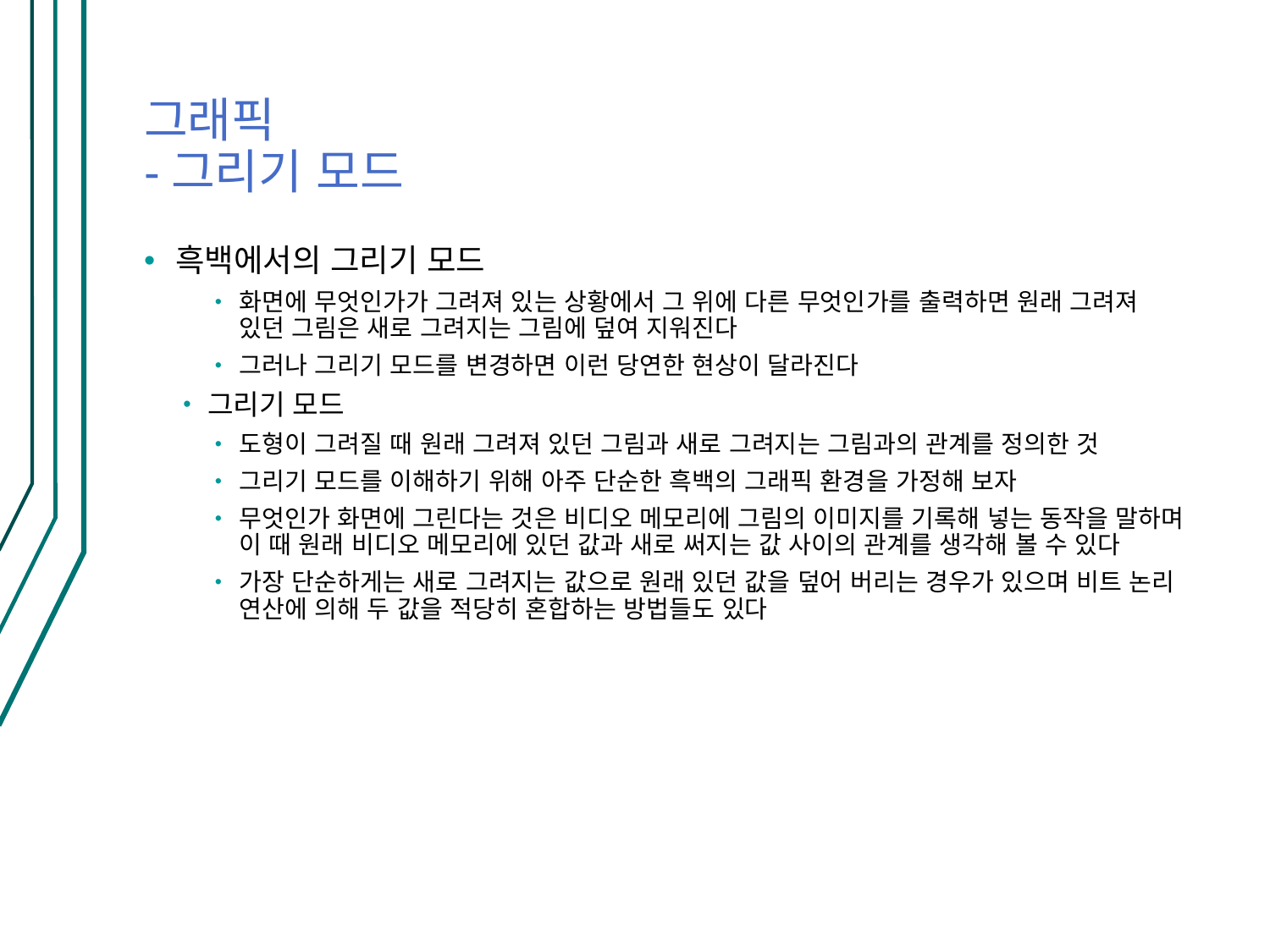

# 그래픽 -그리기 모드
흑백에서의 그리기 모드
화면에 무엇인가가 그려져 있는 상황에서 그 위에 다른 무엇인가를 출력하면 원래 그려져 있던 그림은 새로 그려지는 그림에 덮여 지워진다
그러나 그리기 모드를 변경하면 이런 당연한 현상이 달라진다
그리기 모드
도형이 그려질 때 원래 그려져 있던 그림과 새로 그려지는 그림과의 관계를 정의한 것
그리기 모드를 이해하기 위해 아주 단순한 흑백의 그래픽 환경을 가정해 보자
무엇인가 화면에 그린다는 것은 비디오 메모리에 그림의 이미지를 기록해 넣는 동작을 말하며 이 때 원래 비디오 메모리에 있던 값과 새로 써지는 값 사이의 관계를 생각해 볼 수 있다
가장 단순하게는 새로 그려지는 값으로 원래 있던 값을 덮어 버리는 경우가 있으며 비트 논리 연산에 의해 두 값을 적당히 혼합하는 방법들도 있다